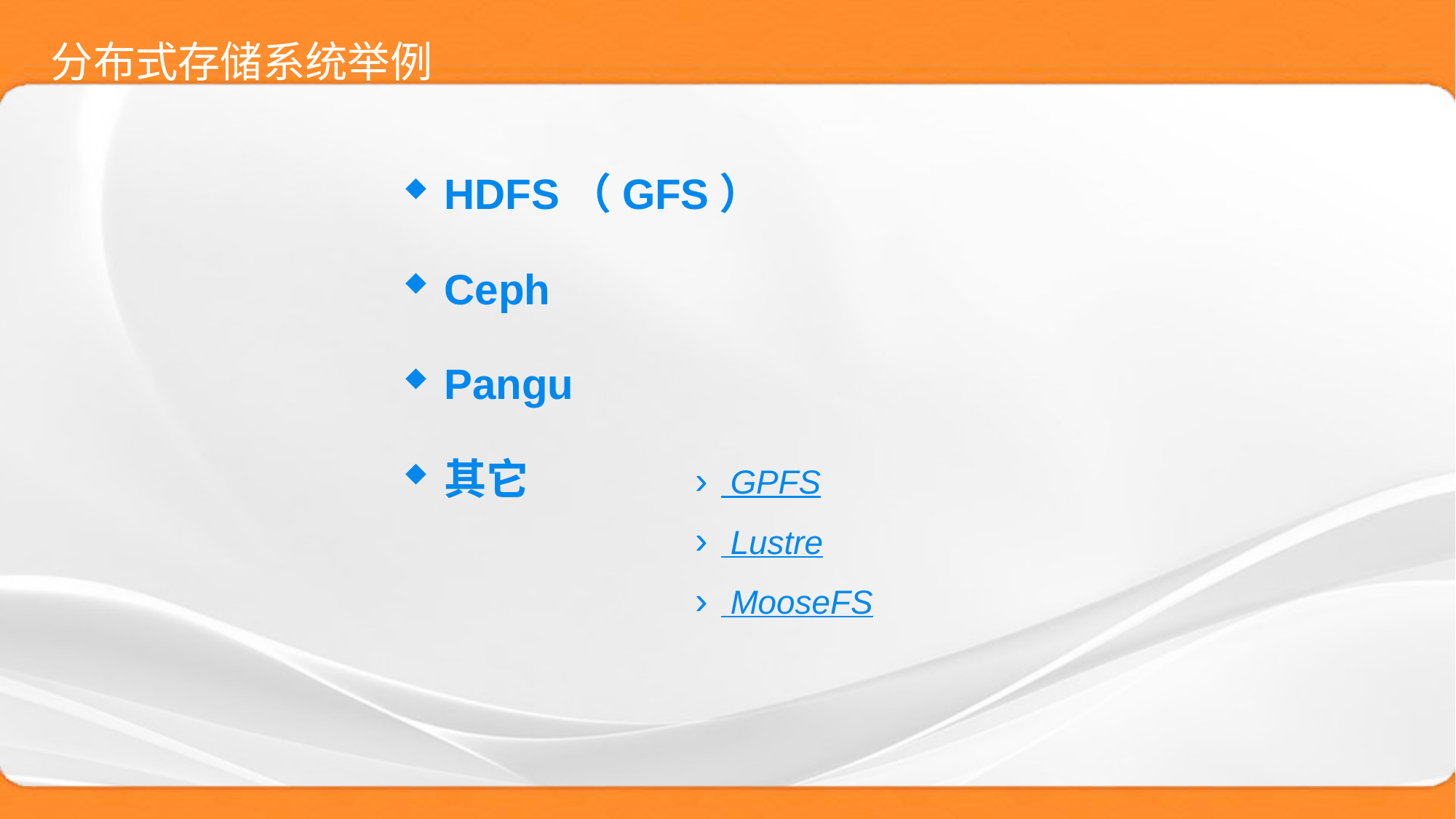

分布式存储系统举例
HDFS（GFS）
Ceph
Pangu
其它

 GPFS
 Lustre
 MooseFS